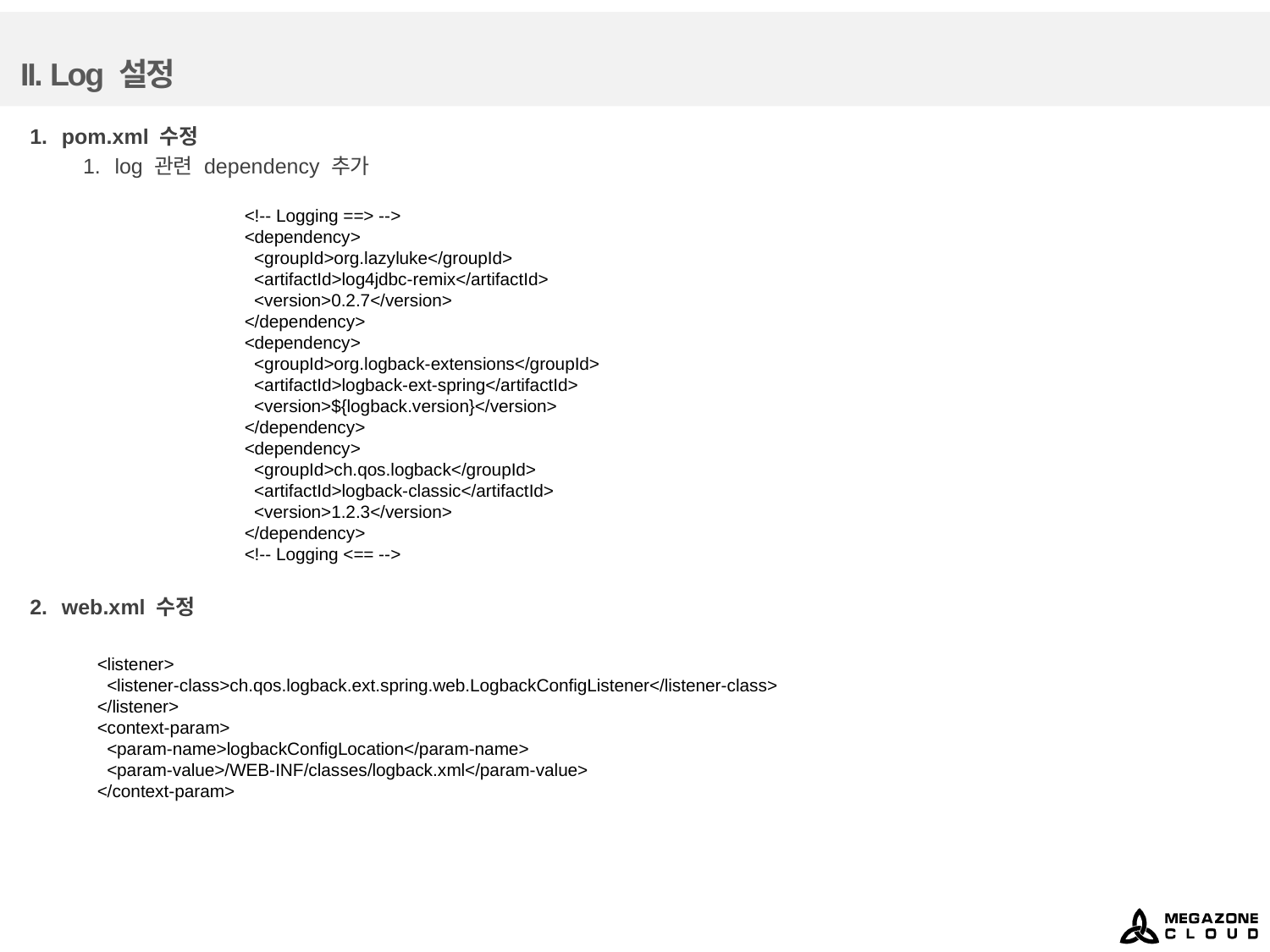

# II. Log 설정
pom.xml 수정
log 관련 dependency 추가
	<!-- Logging ==> -->
	<dependency>
	  <groupId>org.lazyluke</groupId>
	  <artifactId>log4jdbc-remix</artifactId>
	  <version>0.2.7</version>
	</dependency>
	<dependency>
	  <groupId>org.logback-extensions</groupId>
	  <artifactId>logback-ext-spring</artifactId>
	  <version>${logback.version}</version>
	</dependency>
	<dependency>
	  <groupId>ch.qos.logback</groupId>
	  <artifactId>logback-classic</artifactId>
	  <version>1.2.3</version>
	</dependency>
	<!-- Logging <== -->
web.xml 수정
  <listener>
    <listener-class>ch.qos.logback.ext.spring.web.LogbackConfigListener</listener-class>
  </listener>
  <context-param>
    <param-name>logbackConfigLocation</param-name>
    <param-value>/WEB-INF/classes/logback.xml</param-value>
  </context-param>